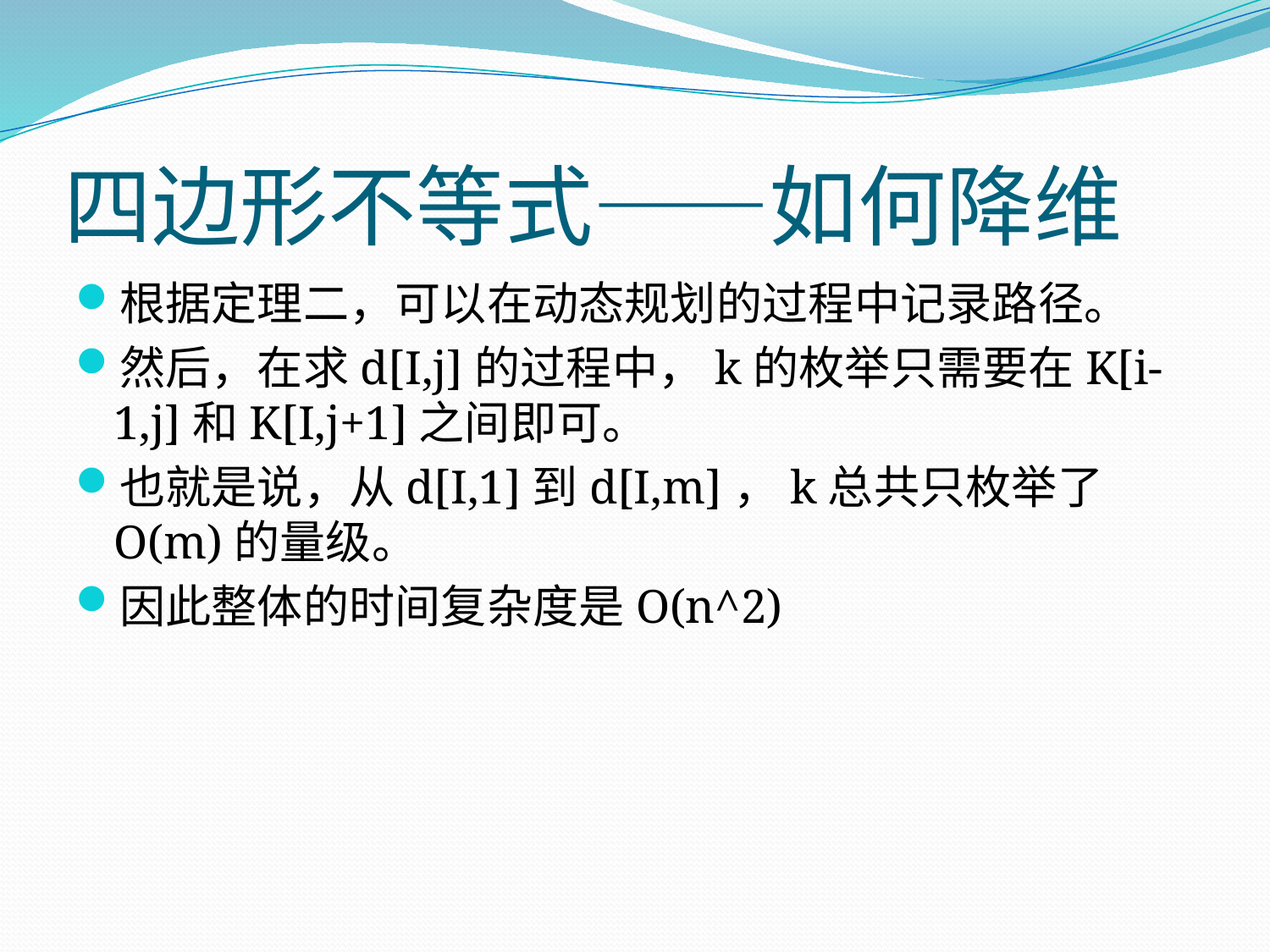

# 四边形不等式——如何降维
根据定理二，可以在动态规划的过程中记录路径。
然后，在求d[I,j]的过程中，k的枚举只需要在K[i-1,j]和K[I,j+1]之间即可。
也就是说，从d[I,1]到d[I,m]，k总共只枚举了O(m)的量级。
因此整体的时间复杂度是O(n^2)